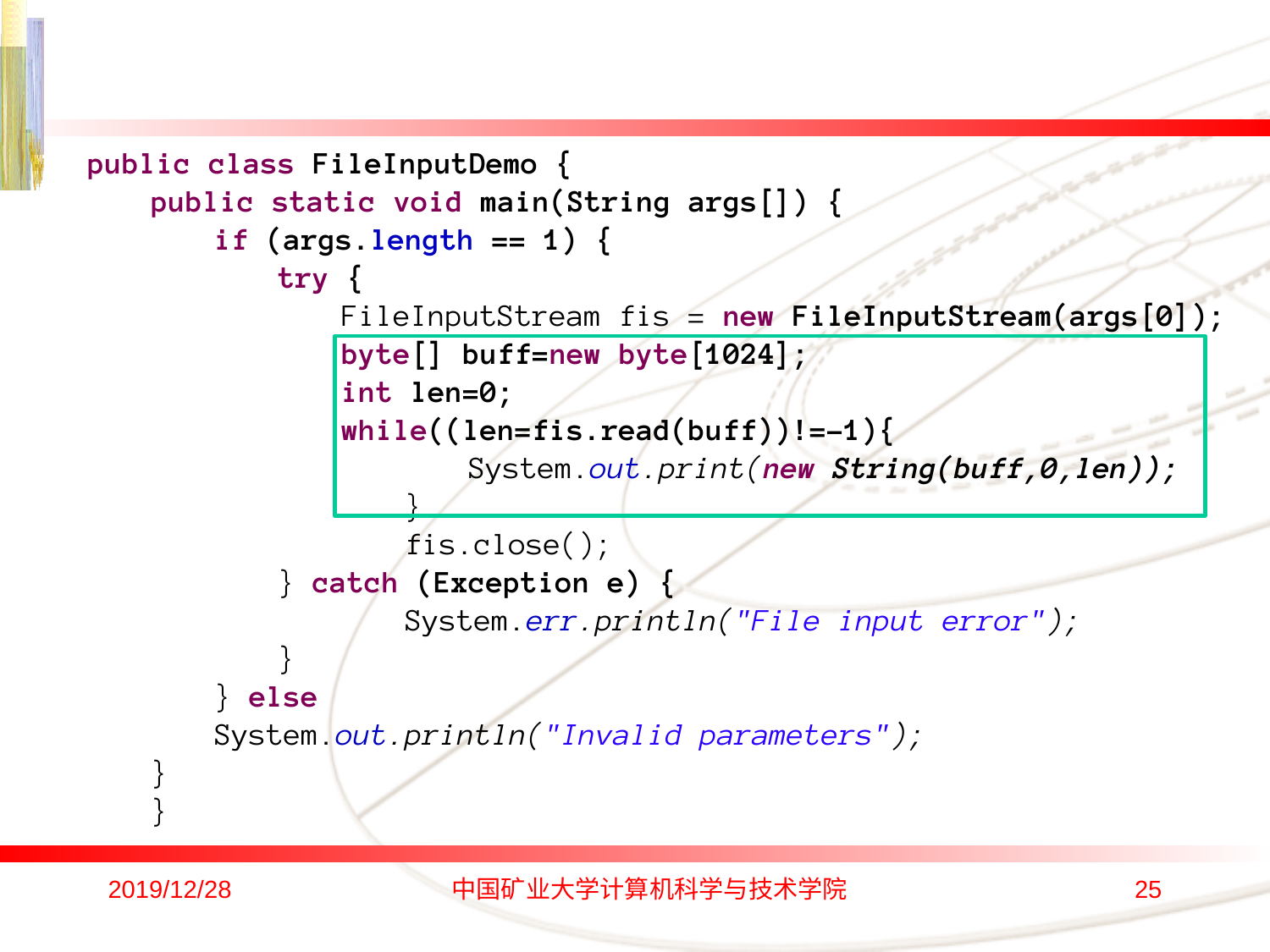

#
public class FileInputDemo {
public static void main(String args[]) {
if (args.length == 1) {
try {
FileInputStream fis = new FileInputStream(args[0]);
byte[] buff=new byte[1024];
int len=0;
while((len=fis.read(buff))!=-1){
	System.out.print(new String(buff,0,len));
	}
	fis.close();
} catch (Exception e) {
	System.err.println("File input error");
}
} else
System.out.println("Invalid parameters");
}
}

2019/12/28
中国矿业大学计算机科学与技术学院
25